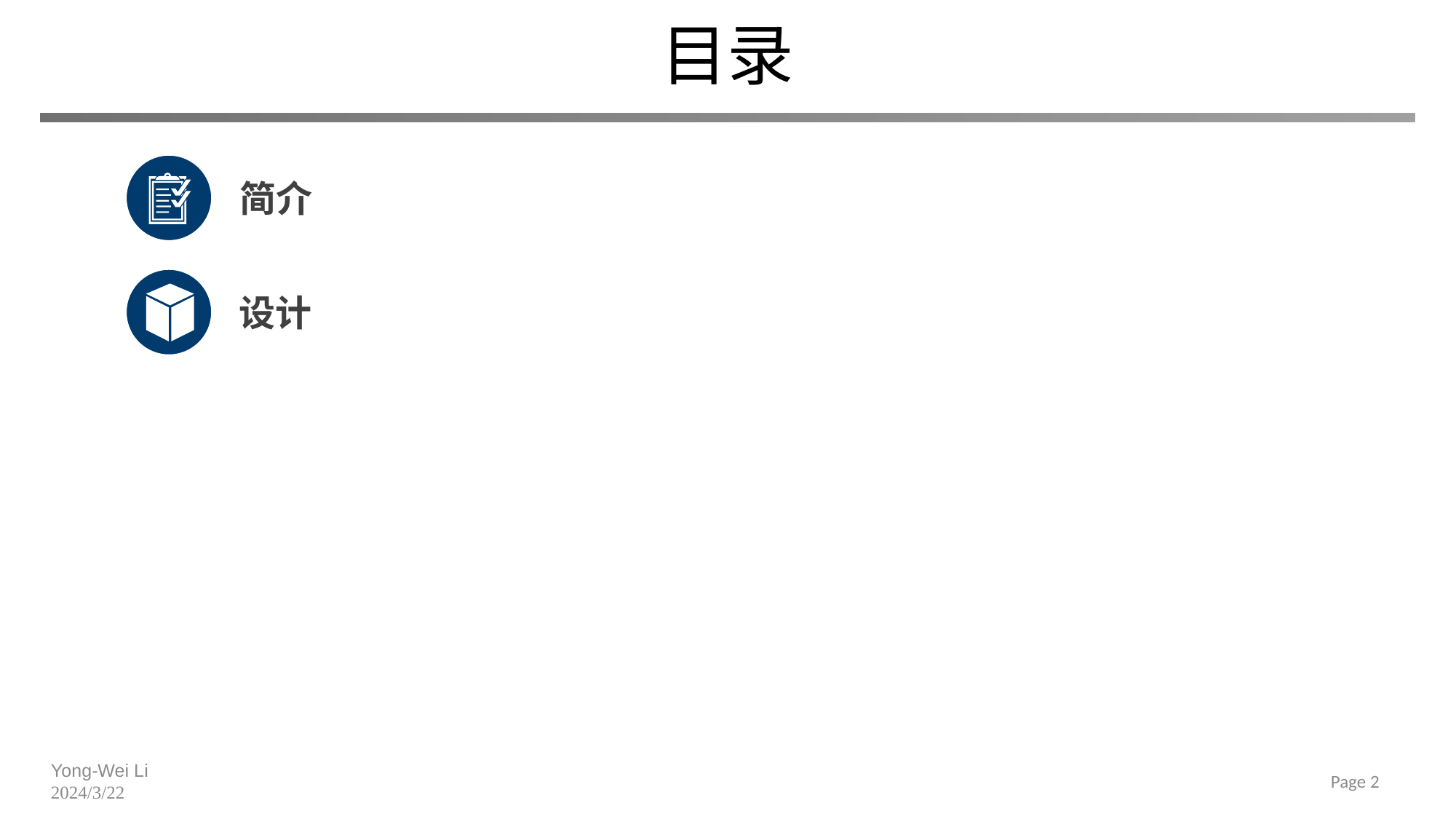

# 目录

简介

设计
Yong-Wei Li
2024/3/22
Page 2